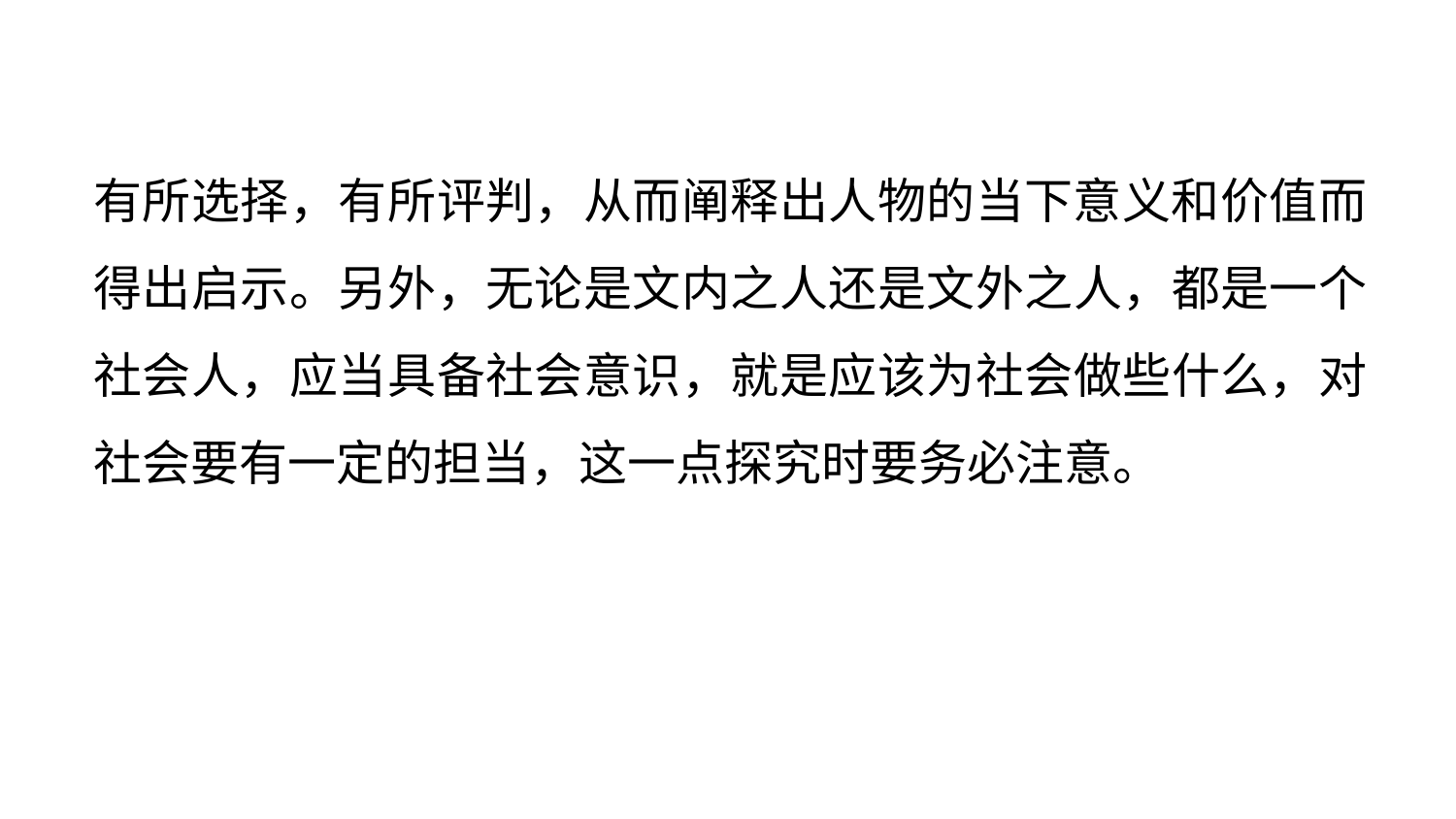

有所选择，有所评判，从而阐释出人物的当下意义和价值而得出启示。另外，无论是文内之人还是文外之人，都是一个社会人，应当具备社会意识，就是应该为社会做些什么，对社会要有一定的担当，这一点探究时要务必注意。